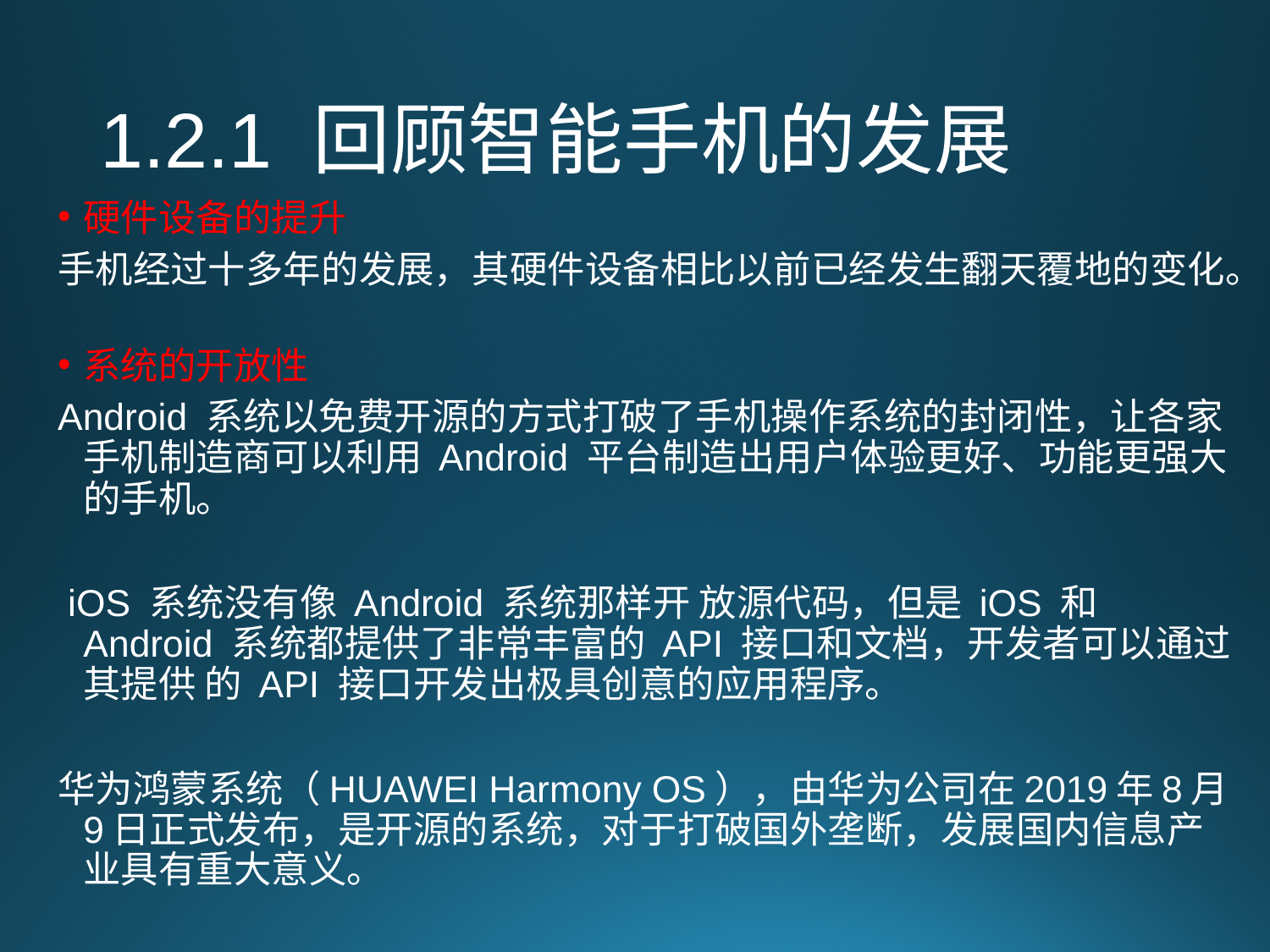

# 1.2.1 回顾智能手机的发展
硬件设备的提升
手机经过十多年的发展，其硬件设备相比以前已经发生翻天覆地的变化。

系统的开放性
Android 系统以免费开源的方式打破了手机操作系统的封闭性，让各家手机制造商可以利用 Android 平台制造出用户体验更好、功能更强大的手机。

 iOS 系统没有像 Android 系统那样开 放源代码，但是 iOS 和 Android 系统都提供了非常丰富的 API 接口和文档，开发者可以通过其提供 的 API 接口开发出极具创意的应用程序。

华为鸿蒙系统（HUAWEI Harmony OS），由华为公司在2019年8月9日正式发布，是开源的系统，对于打破国外垄断，发展国内信息产业具有重大意义。